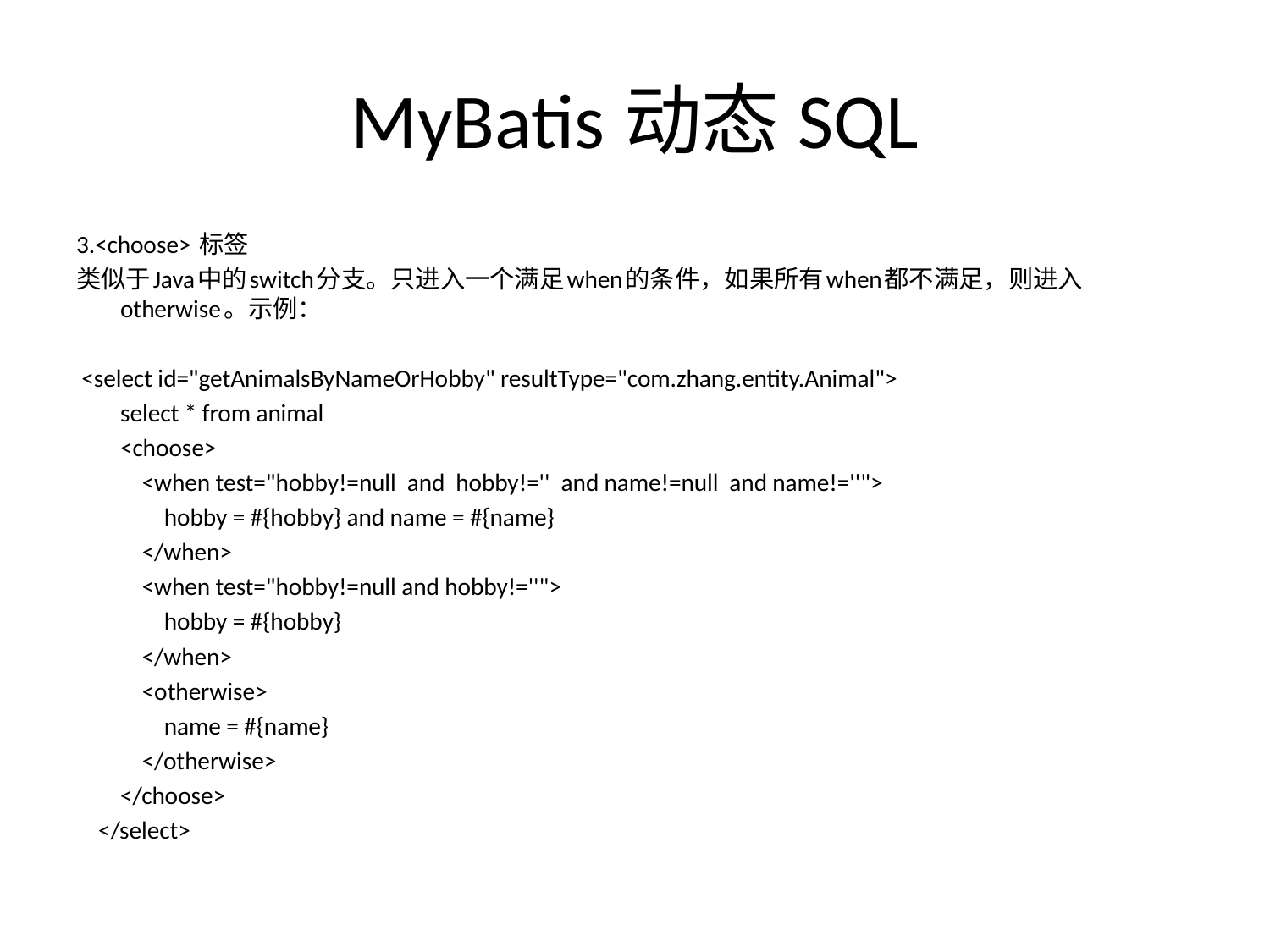

# MyBatis动态SQL
3.<choose> 标签
类似于Java中的switch分支。只进入一个满足when的条件，如果所有when都不满足，则进入otherwise。示例：

 <select id="getAnimalsByNameOrHobby" resultType="com.zhang.entity.Animal">
        select * from animal
        <choose>
            <when test="hobby!=null  and  hobby!=''  and name!=null  and name!=''">
                hobby = #{hobby} and name = #{name}
            </when>
            <when test="hobby!=null and hobby!=''">
                hobby = #{hobby}
            </when>
            <otherwise>
                name = #{name}
            </otherwise>
        </choose>
    </select>